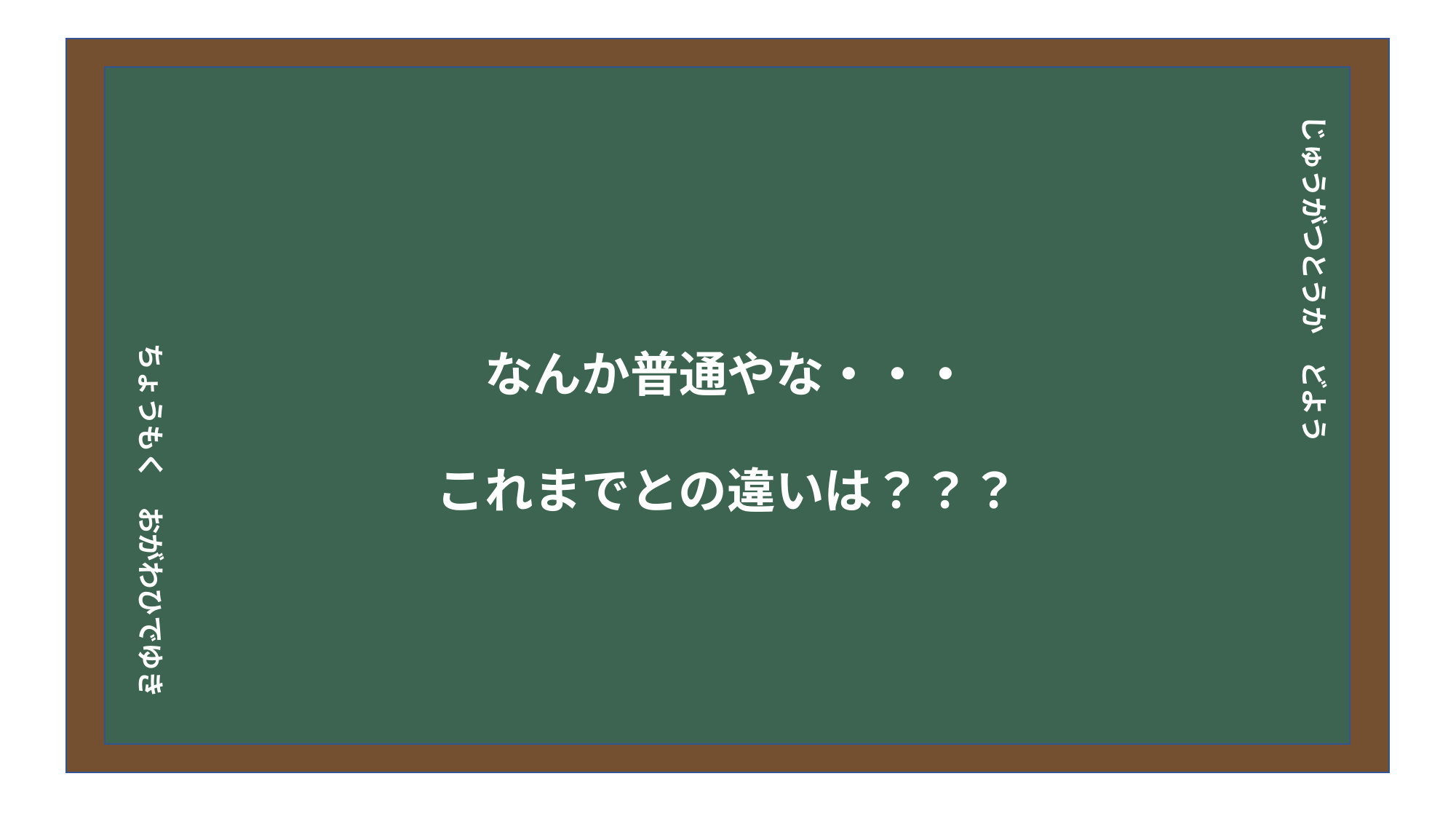

# 今日の目次

なんか普通やな・・・

これまでとの違いは？？？
じゅうがつとうか　どよう

DXについて
中小企業の問題
解決提案
まとめ
ちょうもく　おがわひでゆき